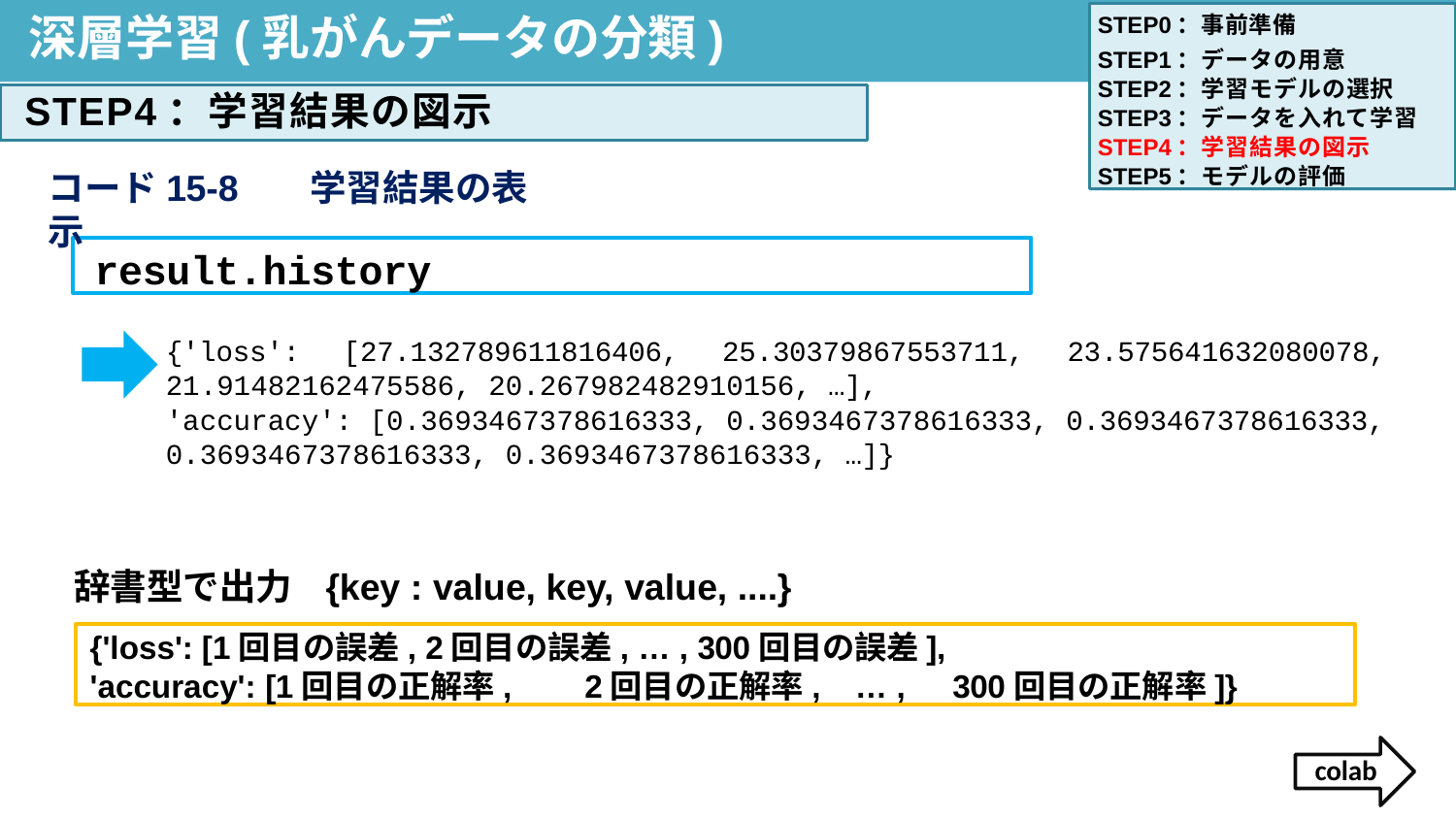

STEP0：事前準備
STEP1：データの用意 STEP2：学習モデルの選択 STEP3：データを入れて学習 STEP4：学習結果の図示 STEP5：モデルの評価
# 深層学習(乳がんデータの分類)

STEP4：学習結果の図示
コード15-8	学習結果の表⽰
result.history

{'loss':	[27.132789611816406,	25.30379867553711,	23.575641632080078,
21.91482162475586, 20.267982482910156, …],
'accuracy': [0.3693467378616333, 0.3693467378616333, 0.3693467378616333,
0.3693467378616333, 0.3693467378616333, …]}
辞書型で出⼒	{key : value, key, value, ....}
{'loss': [1回⽬の誤差, 2回⽬の誤差, … , 300回⽬の誤差],
'accuracy': [1回⽬の正解率,	2回⽬の正解率,	… ,	300回⽬の正解率]}

colab